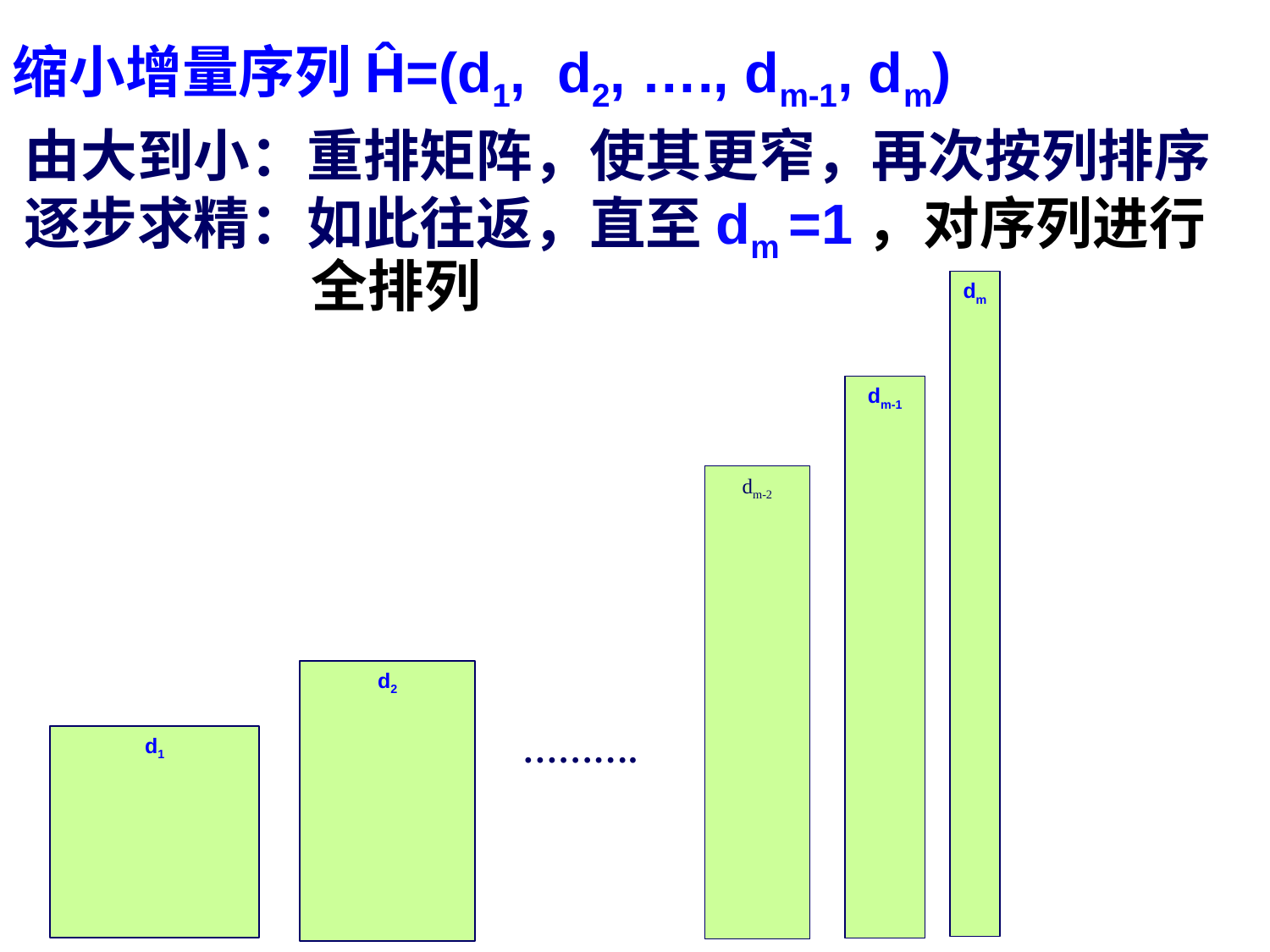

缩小增量序列Ĥ=(d1,  d2, …., dm-1, dm)
由大到小：重排矩阵，使其更窄，再次按列排序
逐步求精：如此往返，直至dm =1，对序列进行全排列
dm
dm-1
dm-2
d2
……….
d1